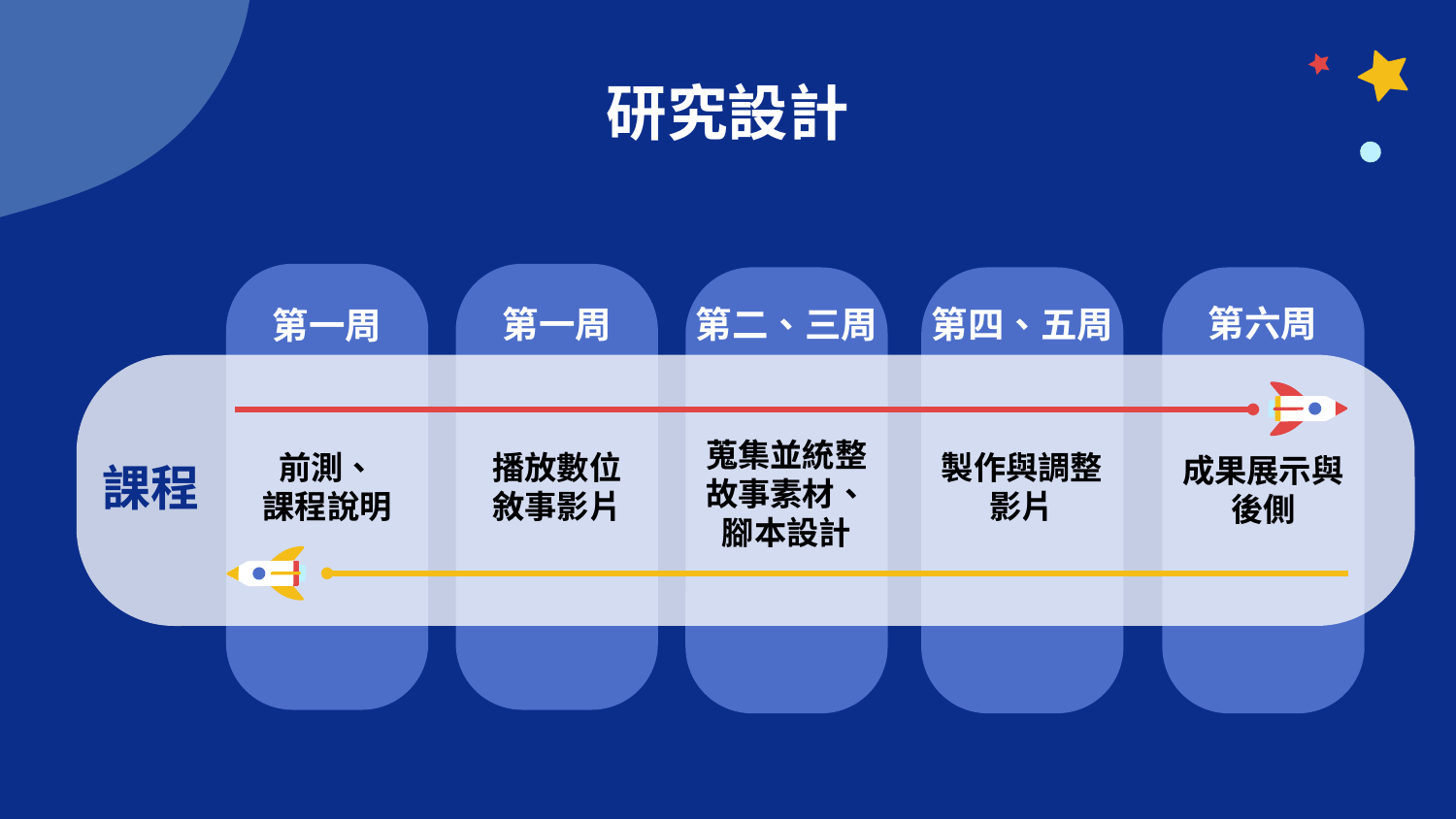

# 研究設計

第六周
第一周
第二、三周
第四、五周
第一周

蒐集並統整故事素材、
腳本設計
播放數位
敘事影片
製作與調整影片
前測、
課程說明
成果展示與後側
課程